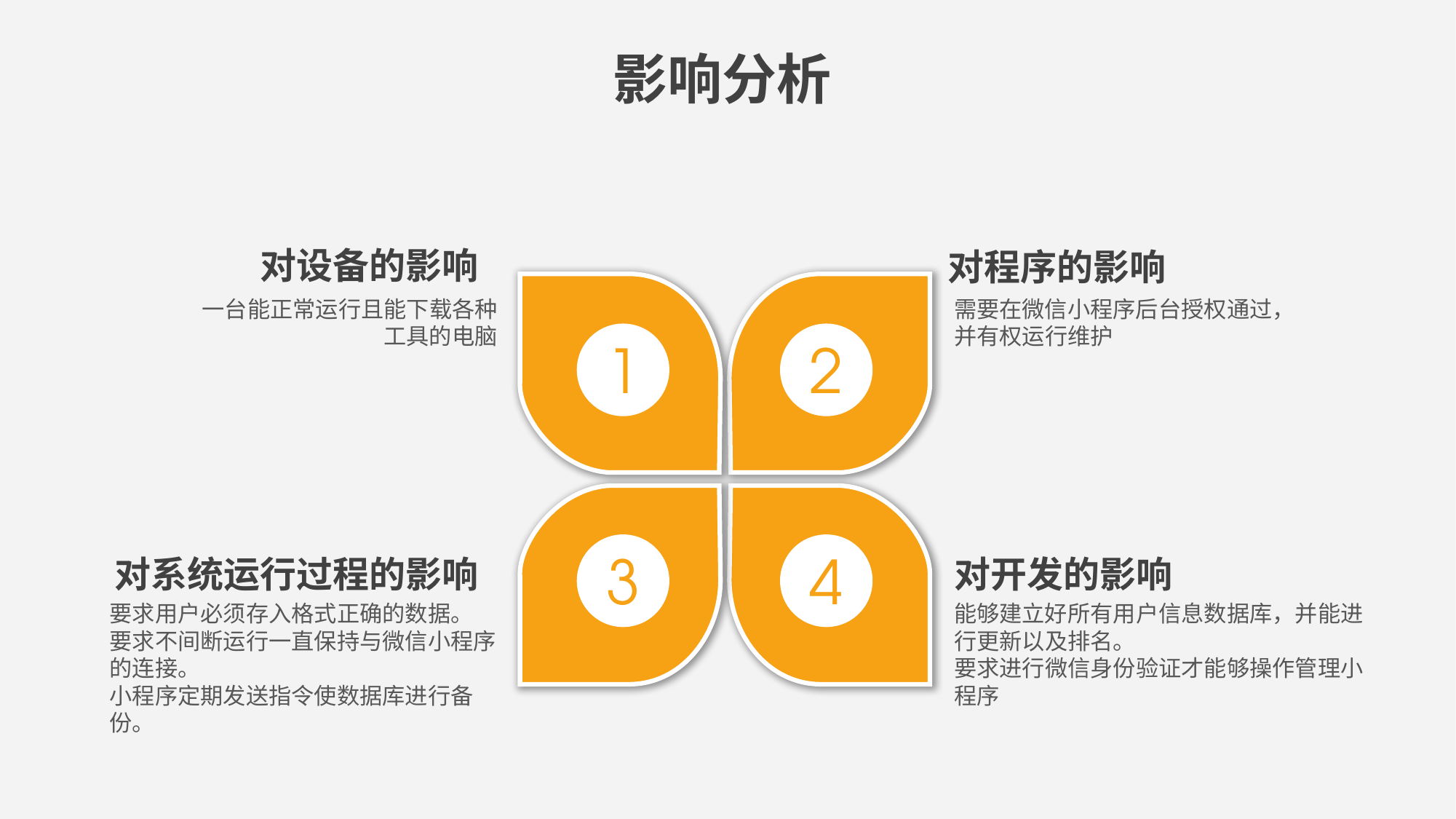

影响分析
对设备的影响
对程序的影响

一台能正常运行且能下载各种工具的电脑
需要在微信小程序后台授权通过，并有权运行维护

1
2

3
4
对系统运行过程的影响
对开发的影响
要求用户必须存入格式正确的数据。
要求不间断运行一直保持与微信小程序的连接。
小程序定期发送指令使数据库进行备份。
能够建立好所有用户信息数据库，并能进行更新以及排名。
要求进行微信身份验证才能够操作管理小程序